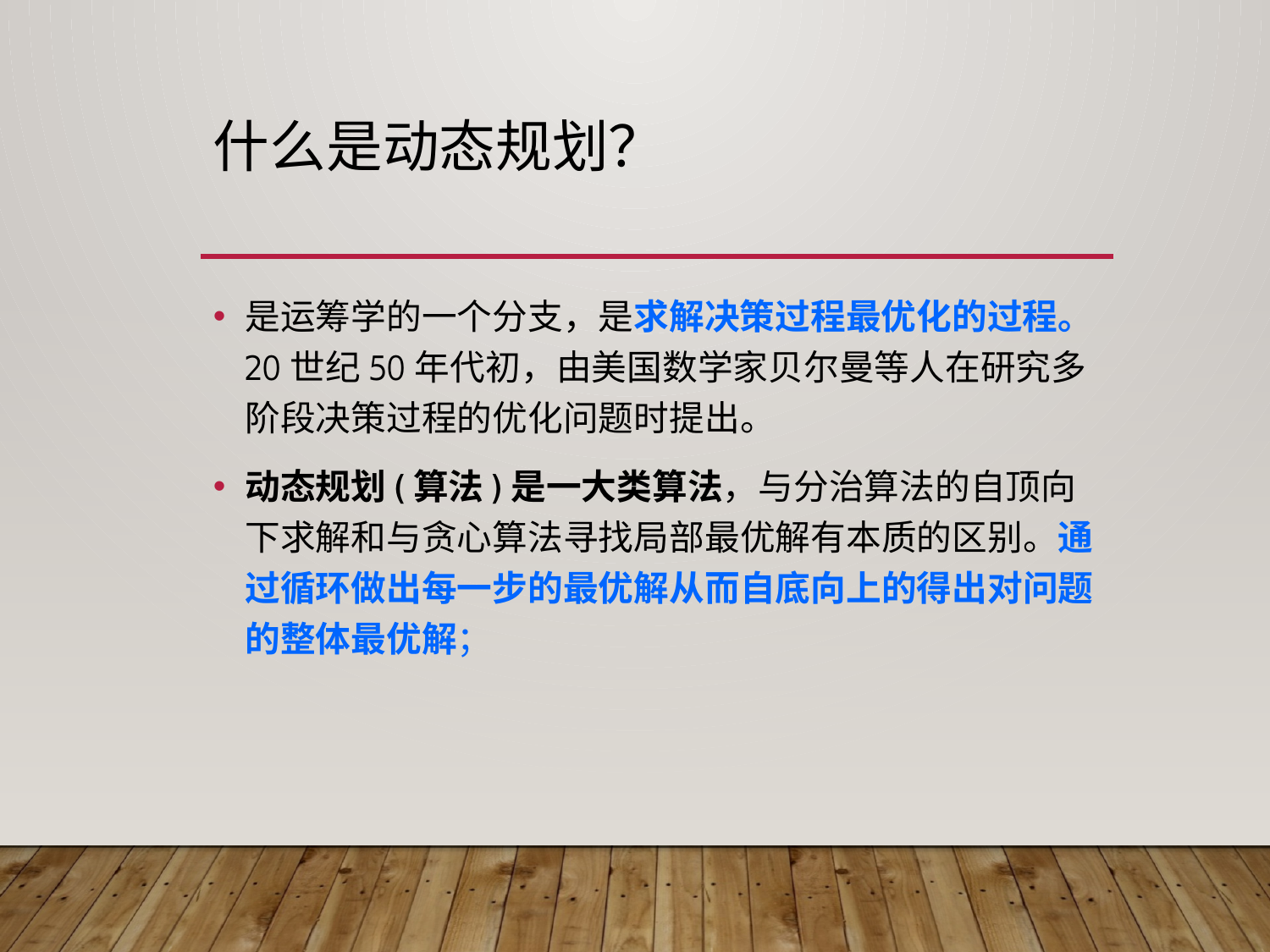

# 什么是动态规划？
是运筹学的一个分支，是求解决策过程最优化的过程。20世纪50年代初，由美国数学家贝尔曼等人在研究多阶段决策过程的优化问题时提出。
动态规划(算法)是一大类算法，与分治算法的自顶向下求解和与贪心算法寻找局部最优解有本质的区别。通过循环做出每一步的最优解从而自底向上的得出对问题的整体最优解；